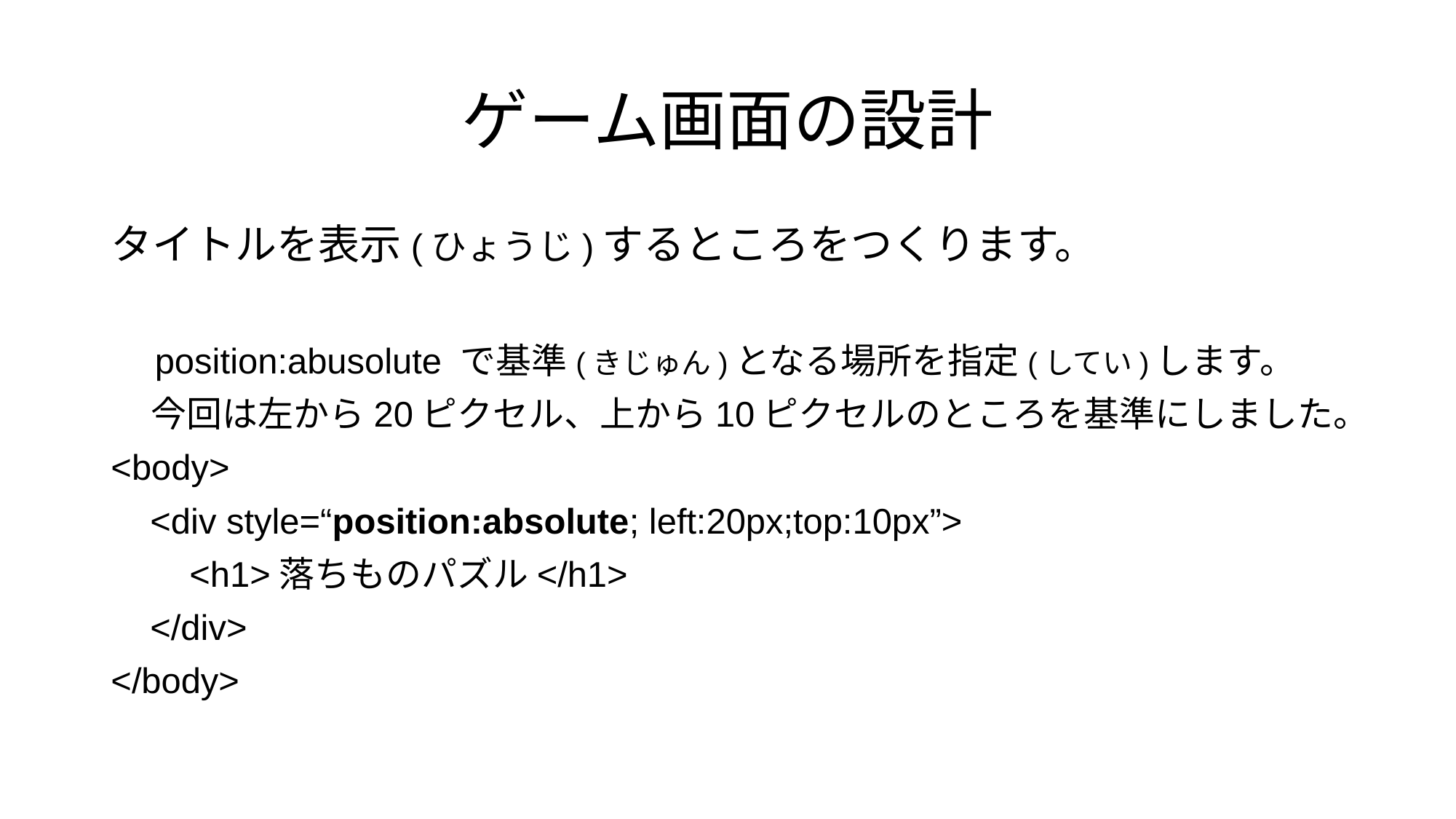

# ゲーム画面の設計
タイトルを表示(ひょうじ)するところをつくります。

　position:abusolute で基準(きじゅん)となる場所を指定(してい)します。
    今回は左から20ピクセル、上から10ピクセルのところを基準にしました。
<body>
    <div style=“position:absolute; left:20px;top:10px”>
        <h1>落ちものパズル</h1>
    </div>
</body>